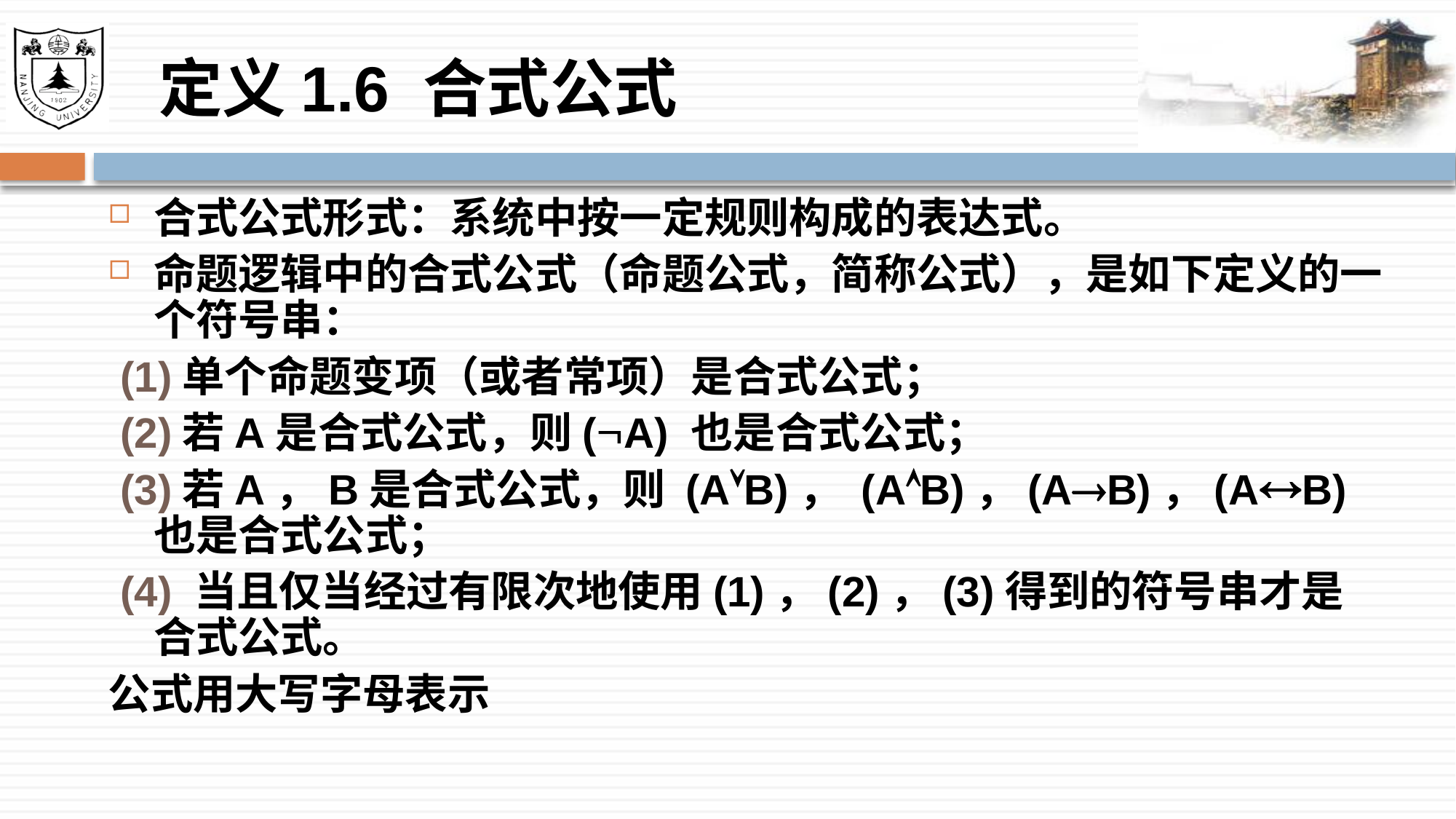

# 定义1.6 合式公式
合式公式形式：系统中按一定规则构成的表达式。
命题逻辑中的合式公式（命题公式，简称公式），是如下定义的一个符号串：
 (1)单个命题变项（或者常项）是合式公式；
 (2)若A是合式公式，则(¬A) 也是合式公式；
 (3)若A，B是合式公式，则 (A∨B)， (A∧B)，(A→B)，(A↔B)也是合式公式；
 (4) 当且仅当经过有限次地使用(1)，(2)，(3)得到的符号串才是合式公式。
公式用大写字母表示